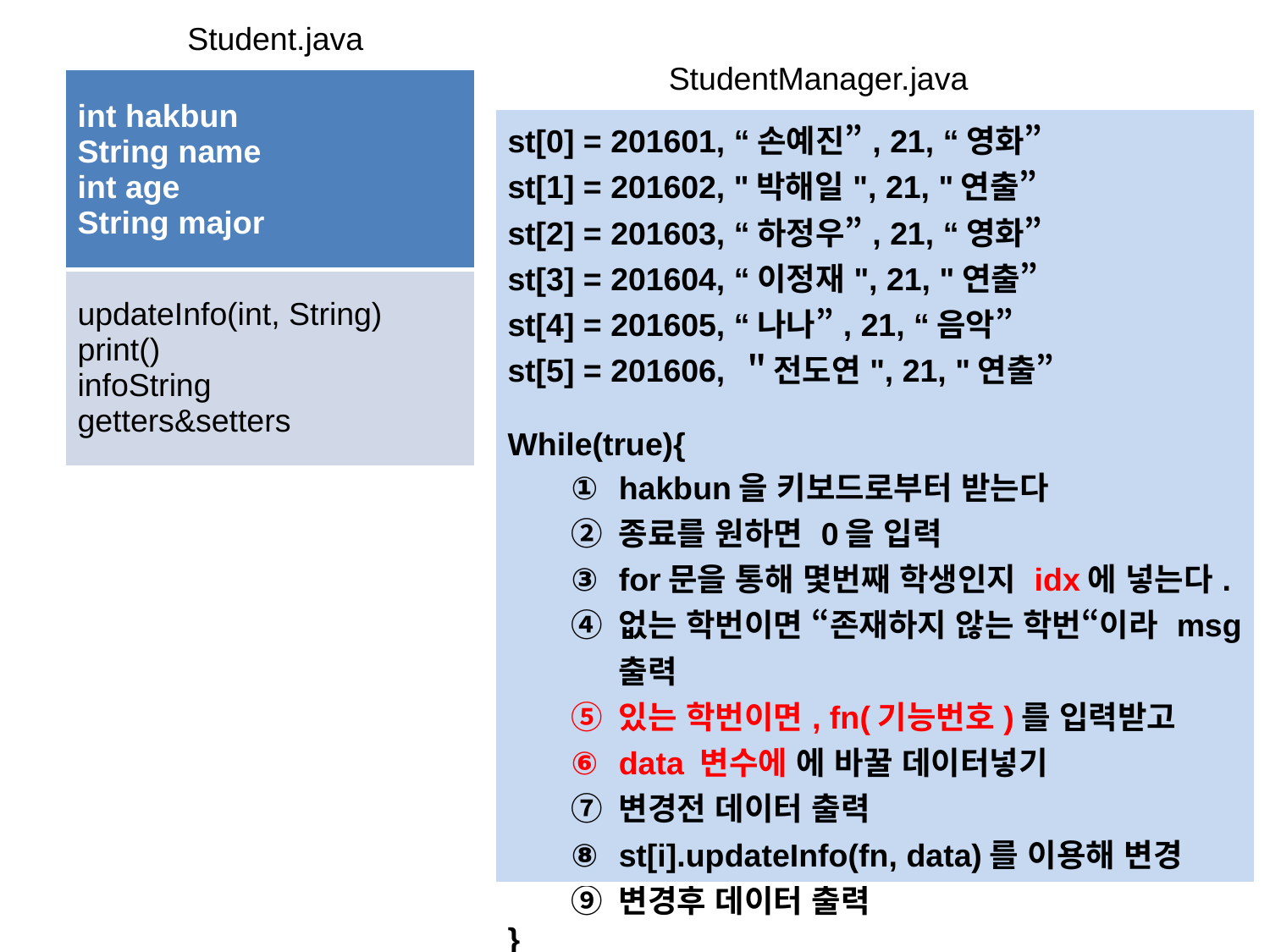

Student.java
StudentManager.java
| int hakbun String name int age String major |
| --- |
| updateInfo(int, String) print() infoString getters&setters |
| st[0] = 201601, “손예진”, 21, “영화” st[1] = 201602, "박해일", 21, "연출” st[2] = 201603, “하정우”, 21, “영화” st[3] = 201604, “이정재", 21, "연출” st[4] = 201605, “나나”, 21, “음악” st[5] = 201606, ＂전도연", 21, "연출” While(true){ hakbun을 키보드로부터 받는다 종료를 원하면 0을 입력 for문을 통해 몇번째 학생인지 idx에 넣는다. 없는 학번이면 “존재하지 않는 학번“이라 msg출력 있는 학번이면, fn(기능번호)를 입력받고 data 변수에 에 바꿀 데이터넣기 변경전 데이터 출력 st[i].updateInfo(fn, data)를 이용해 변경 변경후 데이터 출력 } 잘가라고 인사하고 st들을 out |
| --- |